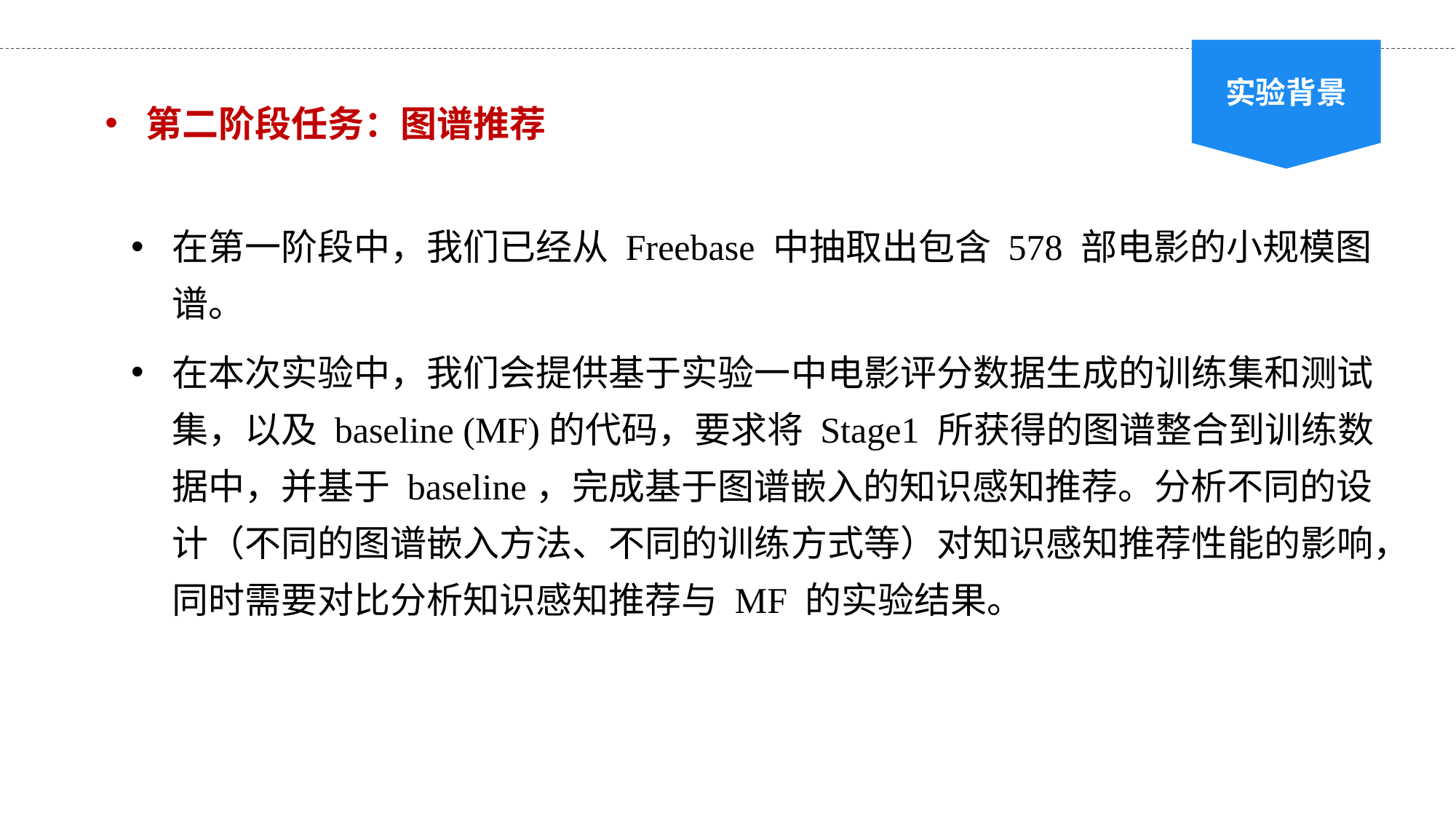

实验背景
第二阶段任务：图谱推荐
在第一阶段中，我们已经从 Freebase 中抽取出包含 578 部电影的小规模图谱。
在本次实验中，我们会提供基于实验一中电影评分数据生成的训练集和测试集，以及 baseline (MF)的代码，要求将 Stage1 所获得的图谱整合到训练数据中，并基于 baseline，完成基于图谱嵌入的知识感知推荐。分析不同的设计（不同的图谱嵌入方法、不同的训练方式等）对知识感知推荐性能的影响，同时需要对比分析知识感知推荐与 MF 的实验结果。